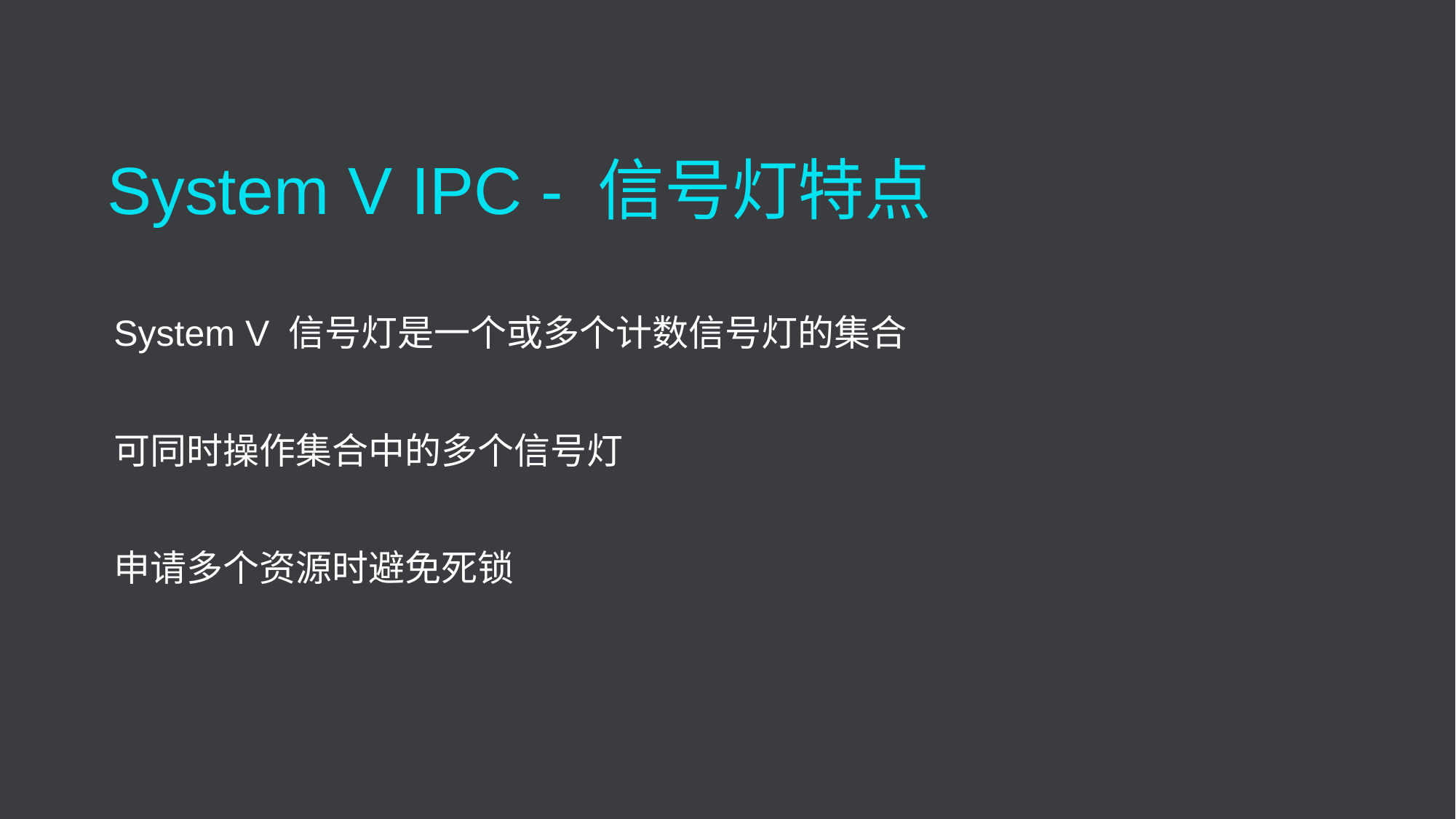

System V IPC - 信号灯特点

System V 信号灯是一个或多个计数信号灯的集合

可同时操作集合中的多个信号灯

申请多个资源时避免死锁